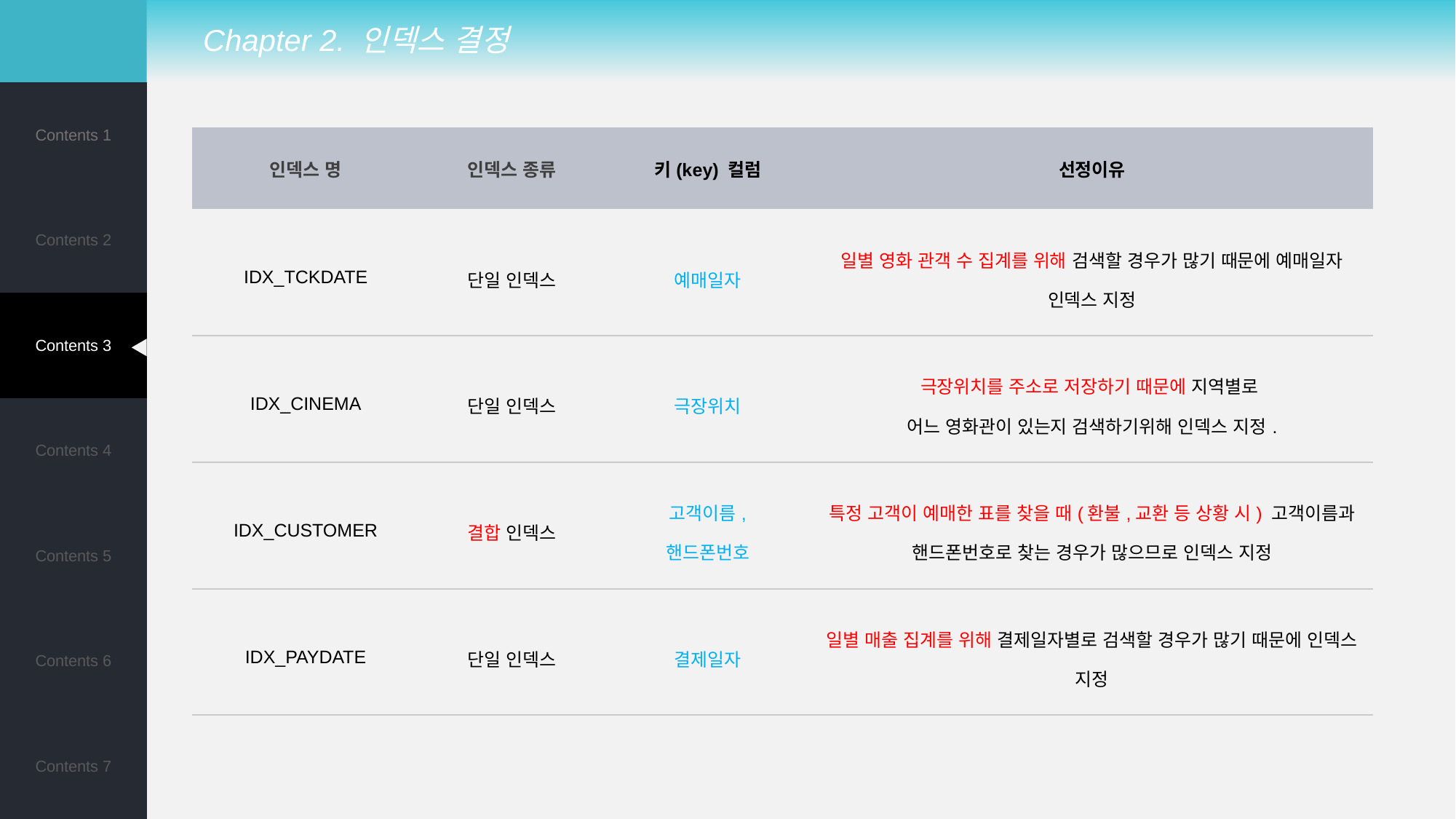

Chapter 2. 인덱스 결정
| Contents 1 |
| --- |
| Contents 2 |
| Contents 3 |
| Contents 4 |
| Contents 5 |
| Contents 6 |
| Contents 7 |
| 인덱스 명 | 인덱스 종류 | 키(key) 컬럼 | 선정이유 |
| --- | --- | --- | --- |
| IDX\_TCKDATE | 단일 인덱스 | 예매일자 | 일별 영화 관객 수 집계를 위해 검색할 경우가 많기 때문에 예매일자 인덱스 지정 |
| IDX\_CINEMA | 단일 인덱스 | 극장위치 | 극장위치를 주소로 저장하기 때문에 지역별로 어느 영화관이 있는지 검색하기위해 인덱스 지정. |
| IDX\_CUSTOMER | 결합 인덱스 | 고객이름, 핸드폰번호 | 특정 고객이 예매한 표를 찾을 때(환불,교환 등 상황 시) 고객이름과 핸드폰번호로 찾는 경우가 많으므로 인덱스 지정 |
| IDX\_PAYDATE | 단일 인덱스 | 결제일자 | 일별 매출 집계를 위해 결제일자별로 검색할 경우가 많기 때문에 인덱스 지정 |